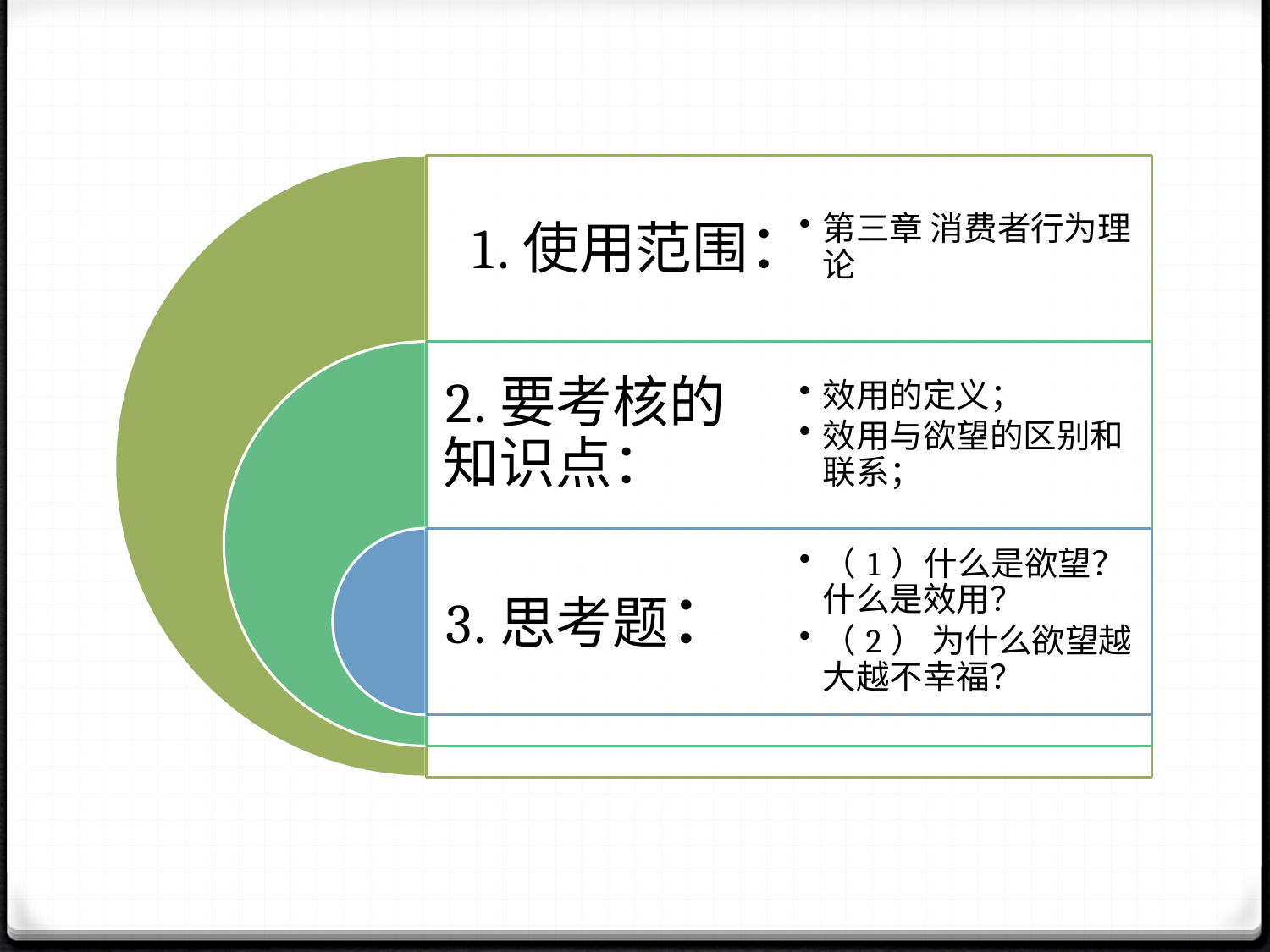

1.使用范围：
2.要考核的知识点：
3.思考题：
第三章 消费者行为理论
效用的定义；
效用与欲望的区别和联系；
（1）什么是欲望？什么是效用？
（2） 为什么欲望越大越不幸福？